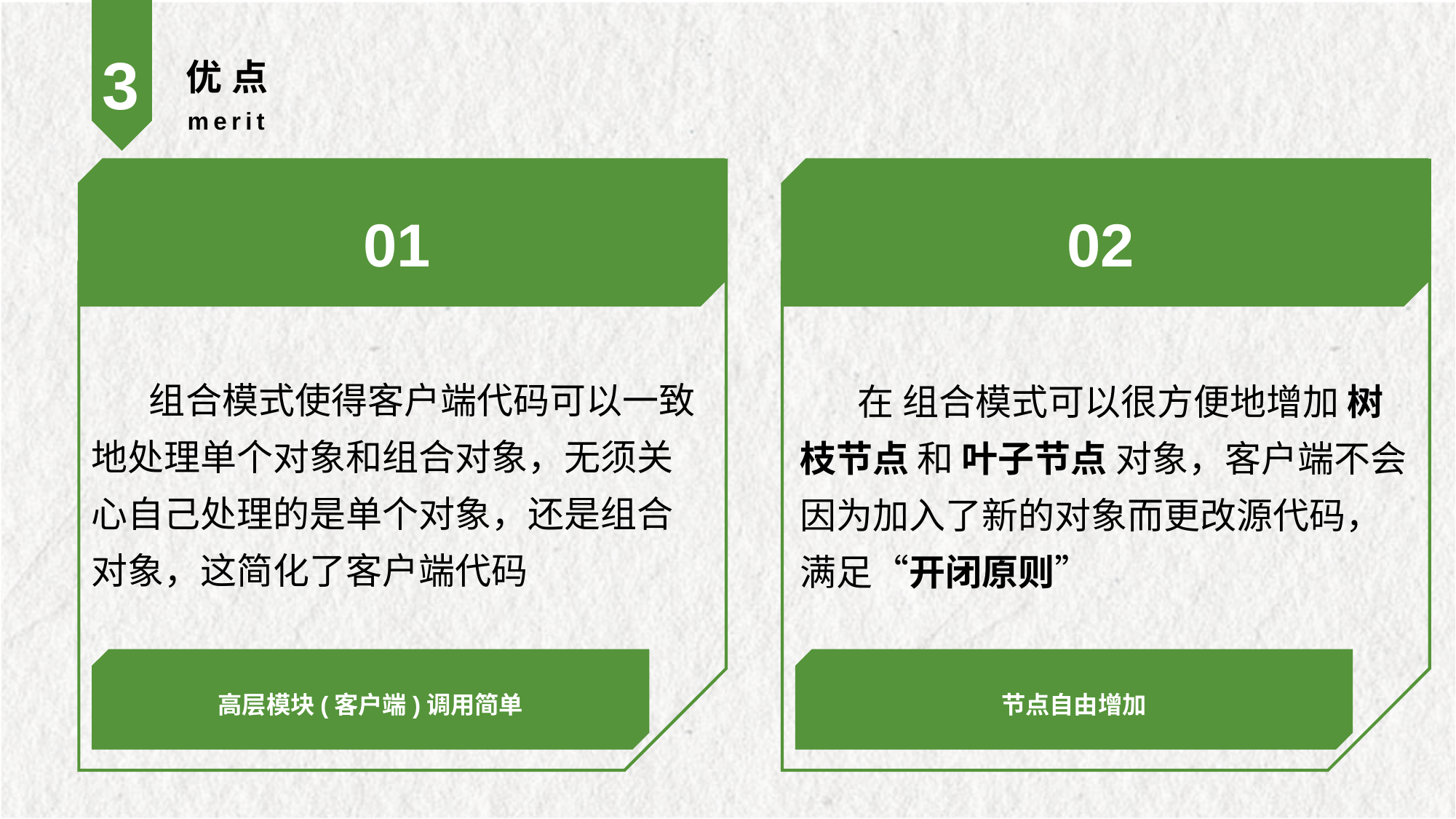

3

优点
merit

01
02
      组合模式使得客户端代码可以一致地处理单个对象和组合对象，无须关心自己处理的是单个对象，还是组合对象，这简化了客户端代码
      在 组合模式可以很方便地增加 树枝节点 和 叶子节点 对象，客户端不会因为加入了新的对象而更改源代码，满足“开闭原则”
高层模块(客户端)调用简单
节点自由增加